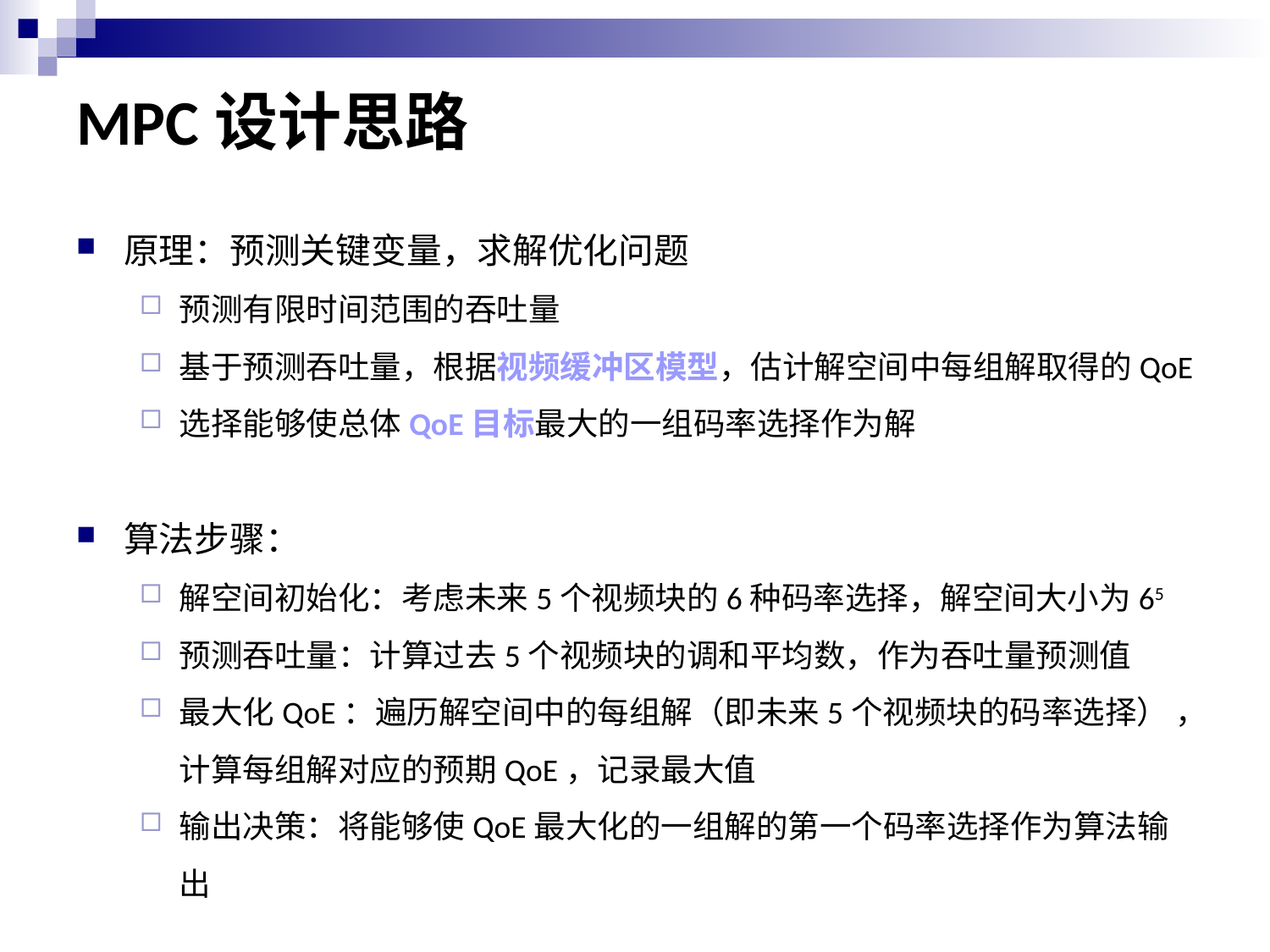

# MPC设计思路
原理：预测关键变量，求解优化问题
预测有限时间范围的吞吐量
基于预测吞吐量，根据视频缓冲区模型，估计解空间中每组解取得的QoE
选择能够使总体QoE目标最大的一组码率选择作为解

算法步骤：
解空间初始化：考虑未来5个视频块的6种码率选择，解空间大小为65
预测吞吐量：计算过去5个视频块的调和平均数，作为吞吐量预测值
最大化QoE：遍历解空间中的每组解（即未来5个视频块的码率选择） ，计算每组解对应的预期QoE，记录最大值
输出决策：将能够使QoE最大化的一组解的第一个码率选择作为算法输出

24